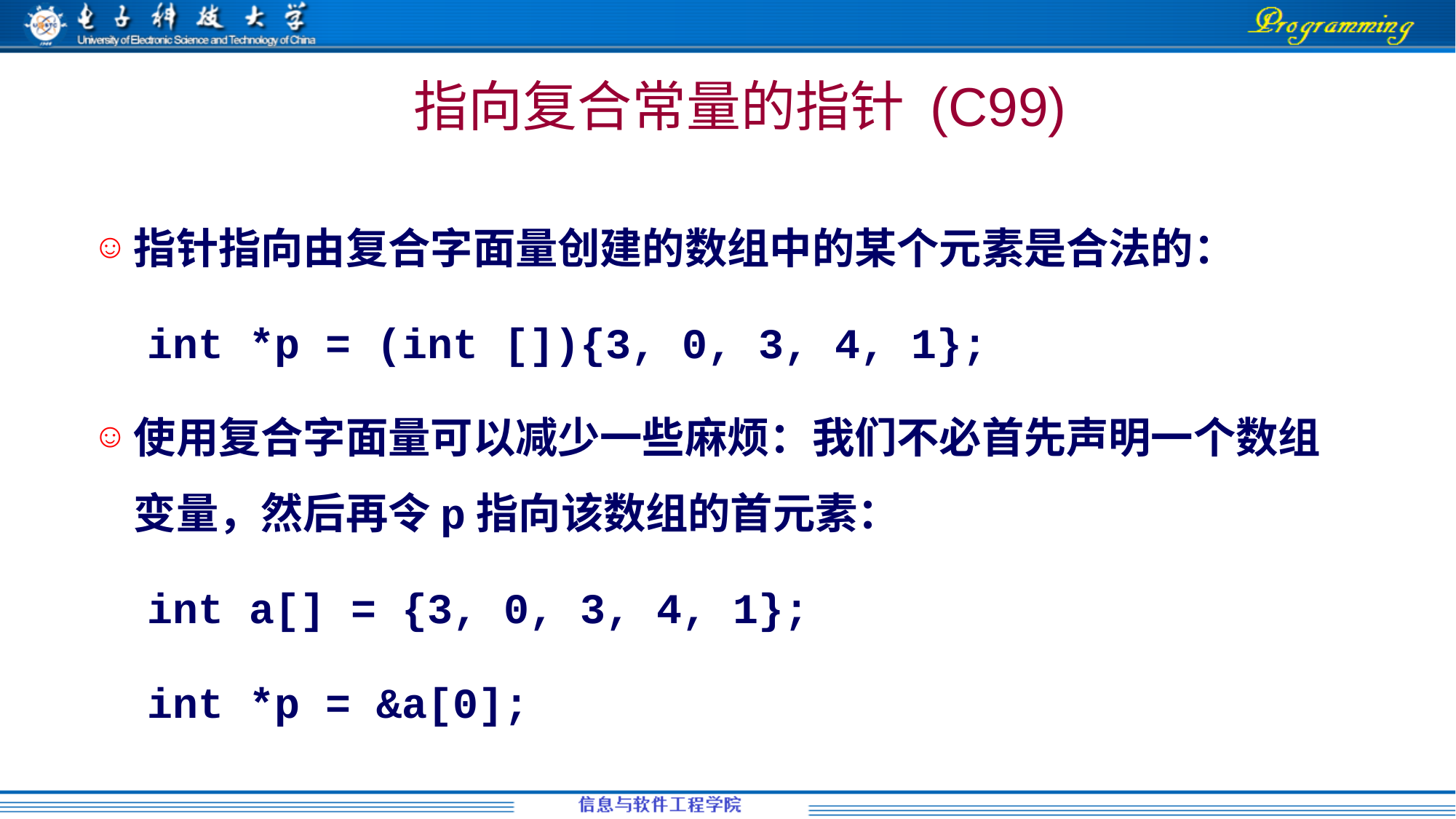

指向复合常量的指针 (C99)
指针指向由复合字面量创建的数组中的某个元素是合法的：
int *p = (int []){3, 0, 3, 4, 1};
使用复合字面量可以减少一些麻烦：我们不必首先声明一个数组变量，然后再令p指向该数组的首元素：
int a[] = {3, 0, 3, 4, 1};
int *p = &a[0];